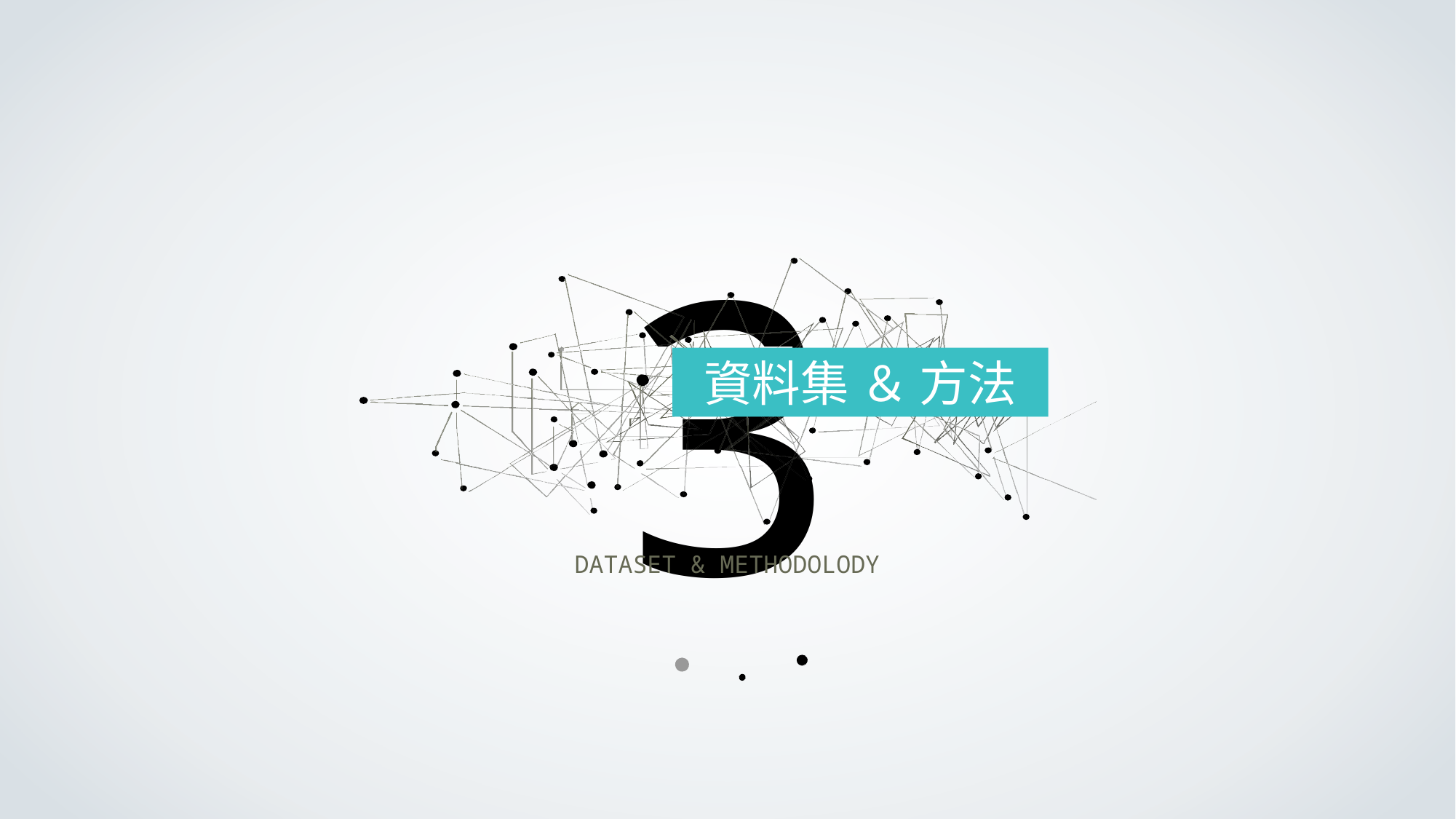

3

資料集 ＆ 方法
DATASET & METHODOLODY